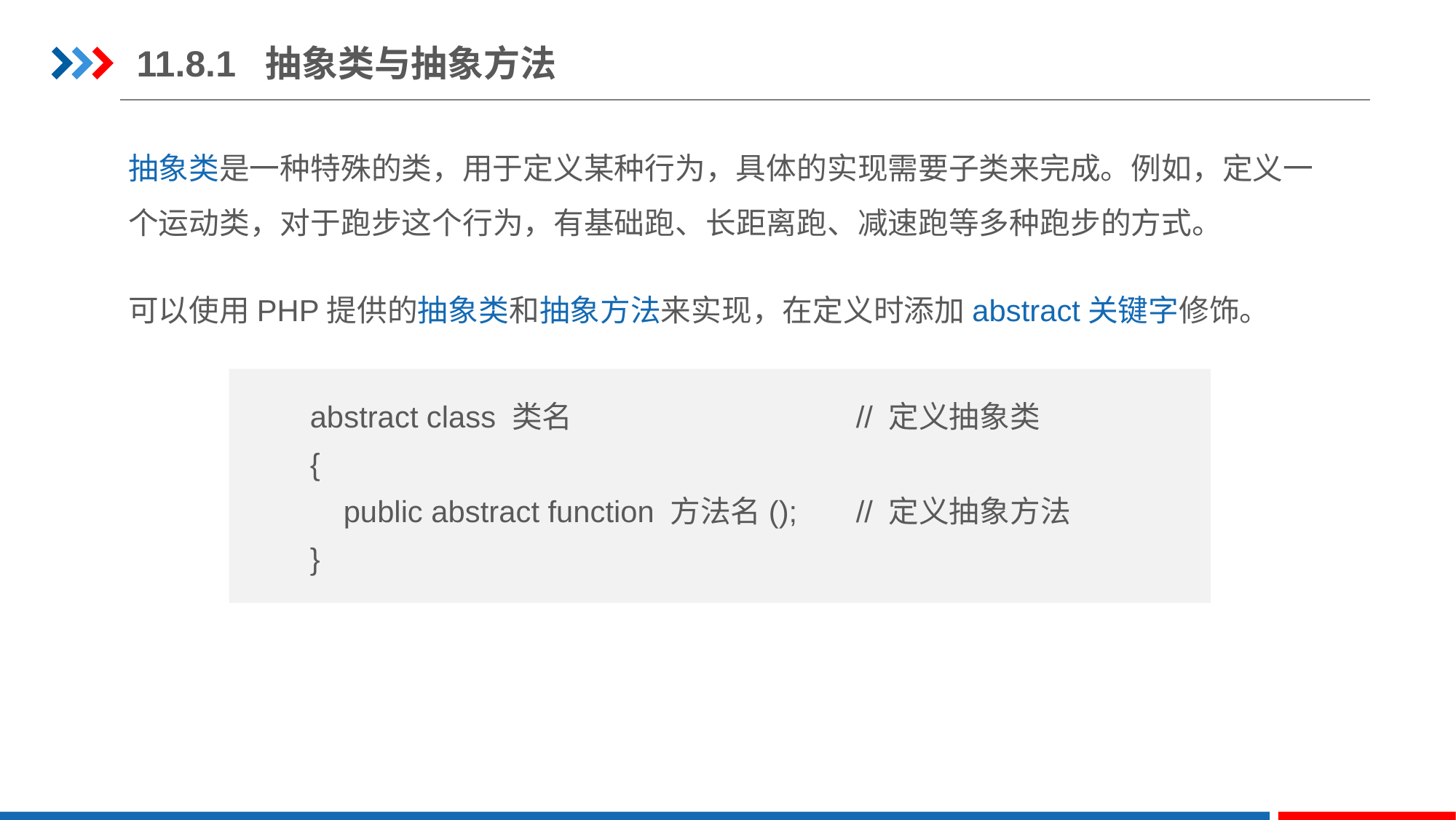

11.8.1  抽象类与抽象方法
抽象类是一种特殊的类，用于定义某种行为，具体的实现需要子类来完成。例如，定义一个运动类，对于跑步这个行为，有基础跑、长距离跑、减速跑等多种跑步的方式。

可以使用PHP提供的抽象类和抽象方法来实现，在定义时添加abstract关键字修饰。

abstract class 类名                 		// 定义抽象类
{
    public abstract function 方法名(); 	// 定义抽象方法
}